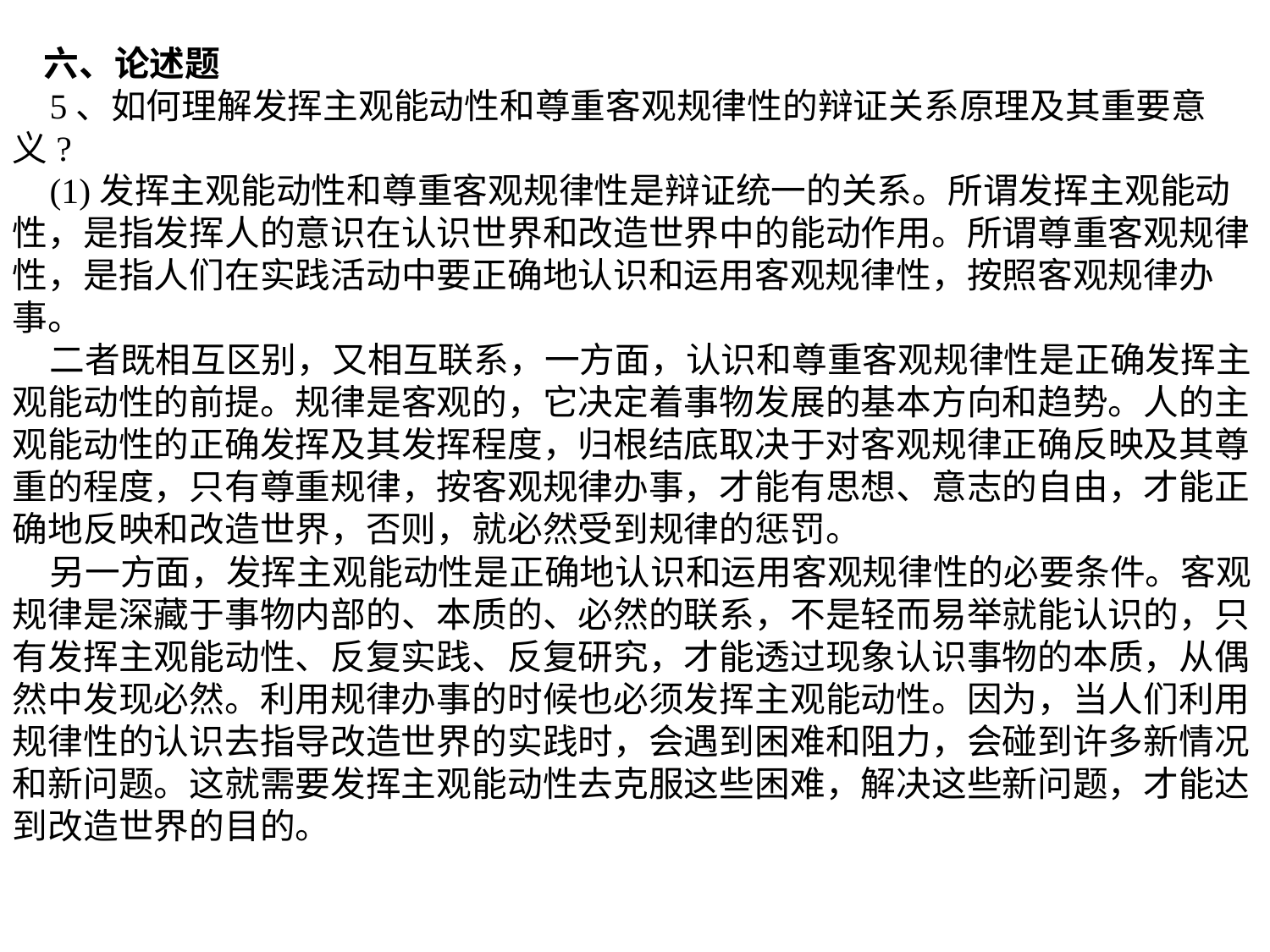

六、论述题
5、如何理解发挥主观能动性和尊重客观规律性的辩证关系原理及其重要意义?
(1)发挥主观能动性和尊重客观规律性是辩证统一的关系。所谓发挥主观能动性，是指发挥人的意识在认识世界和改造世界中的能动作用。所谓尊重客观规律性，是指人们在实践活动中要正确地认识和运用客观规律性，按照客观规律办事。
二者既相互区别，又相互联系，一方面，认识和尊重客观规律性是正确发挥主观能动性的前提。规律是客观的，它决定着事物发展的基本方向和趋势。人的主观能动性的正确发挥及其发挥程度，归根结底取决于对客观规律正确反映及其尊重的程度，只有尊重规律，按客观规律办事，才能有思想、意志的自由，才能正确地反映和改造世界，否则，就必然受到规律的惩罚。
另一方面，发挥主观能动性是正确地认识和运用客观规律性的必要条件。客观规律是深藏于事物内部的、本质的、必然的联系，不是轻而易举就能认识的，只有发挥主观能动性、反复实践、反复研究，才能透过现象认识事物的本质，从偶然中发现必然。利用规律办事的时候也必须发挥主观能动性。因为，当人们利用规律性的认识去指导改造世界的实践时，会遇到困难和阻力，会碰到许多新情况和新问题。这就需要发挥主观能动性去克服这些困难，解决这些新问题，才能达到改造世界的目的。